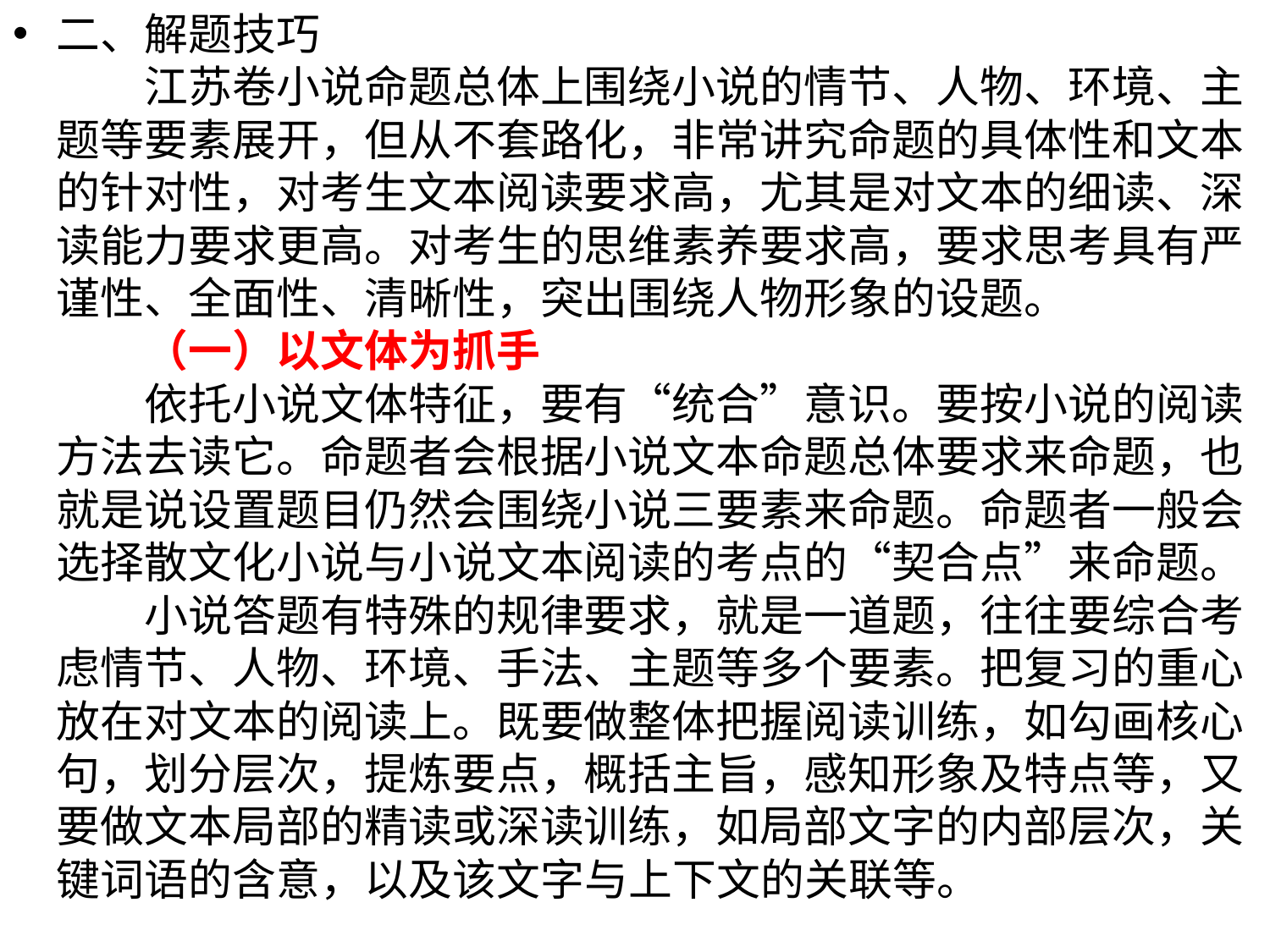

二、解题技巧 
　　江苏卷小说命题总体上围绕小说的情节、人物、环境、主题等要素展开，但从不套路化，非常讲究命题的具体性和文本的针对性，对考生文本阅读要求高，尤其是对文本的细读、深读能力要求更高。对考生的思维素养要求高，要求思考具有严谨性、全面性、清晰性，突出围绕人物形象的设题。 
　　（一）以文体为抓手 
　　依托小说文体特征，要有“统合”意识。要按小说的阅读方法去读它。命题者会根据小说文本命题总体要求来命题，也就是说设置题目仍然会围绕小说三要素来命题。命题者一般会选择散文化小说与小说文本阅读的考点的“契合点”来命题。
　　小说答题有特殊的规律要求，就是一道题，往往要综合考虑情节、人物、环境、手法、主题等多个要素。把复习的重心放在对文本的阅读上。既要做整体把握阅读训练，如勾画核心句，划分层次，提炼要点，概括主旨，感知形象及特点等，又要做文本局部的精读或深读训练，如局部文字的内部层次，关键词语的含意，以及该文字与上下文的关联等。